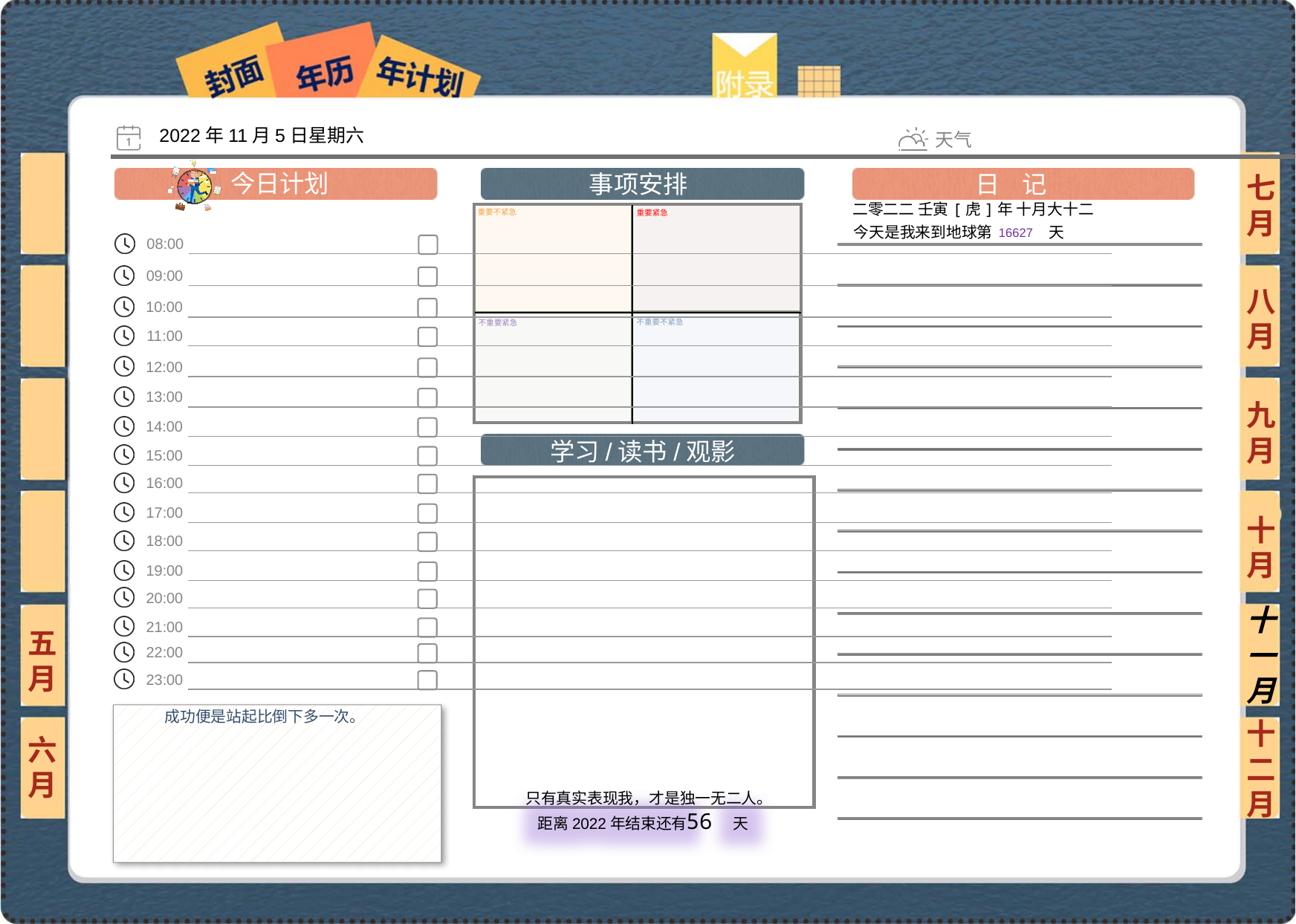

2022年11月5日星期六
七月
二零二二 壬寅[虎]年 十月大十二
16627
八月
九月
十月
十一月
五月
成功便是站起比倒下多一次。

六月
十二月
56
 只有真实表现我，才是独一无二人。